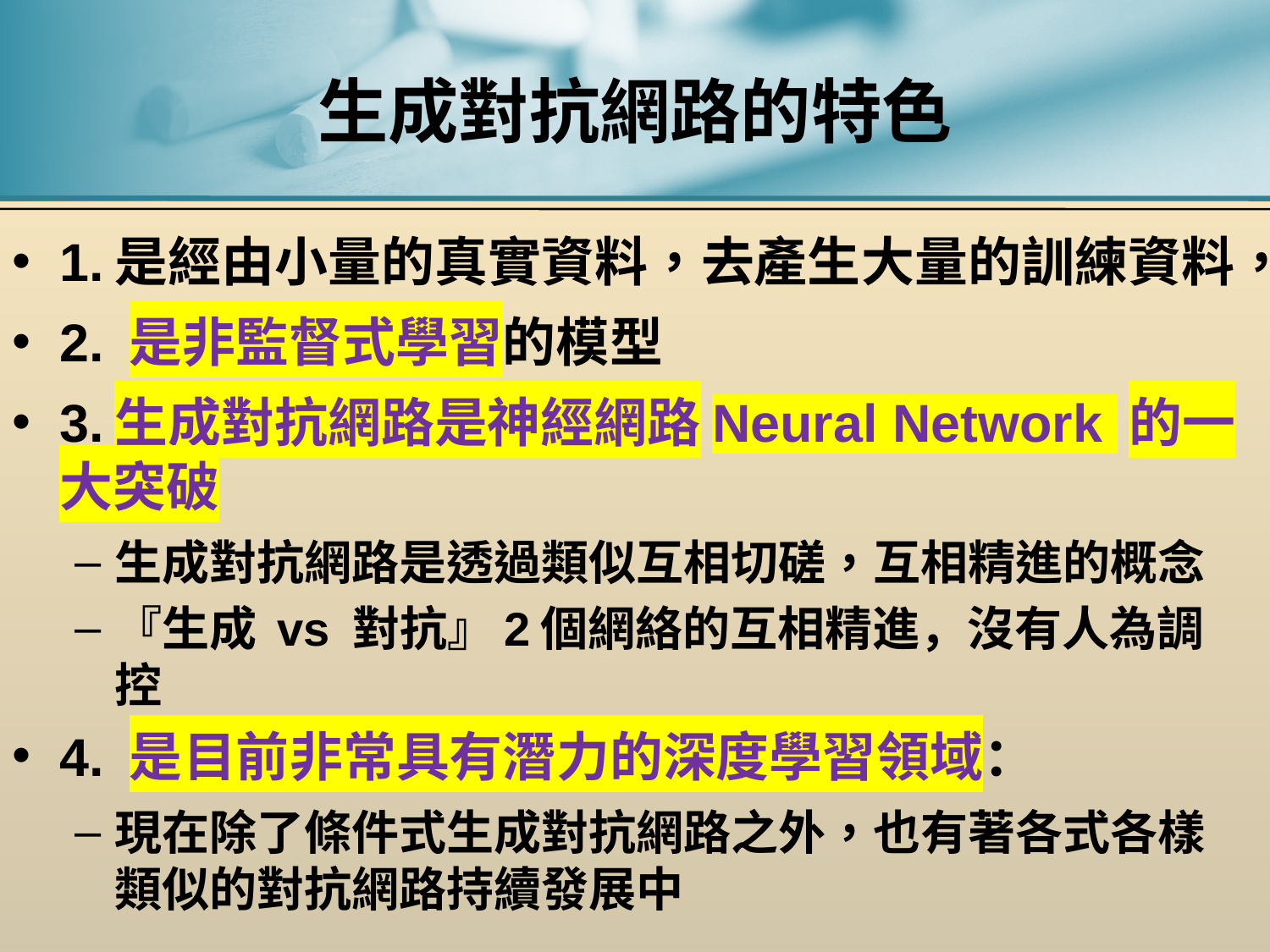

# 生成對抗網路的特色
1.是經由小量的真實資料，去產生大量的訓練資料，
2. 是非監督式學習的模型
3.生成對抗網路是神經網路Neural Network 的一大突破
生成對抗網路是透過類似互相切磋，互相精進的概念
『生成 vs 對抗』2個網絡的互相精進，沒有人為調控
4. 是目前非常具有潛力的深度學習領域：
現在除了條件式生成對抗網路之外，也有著各式各樣類似的對抗網路持續發展中